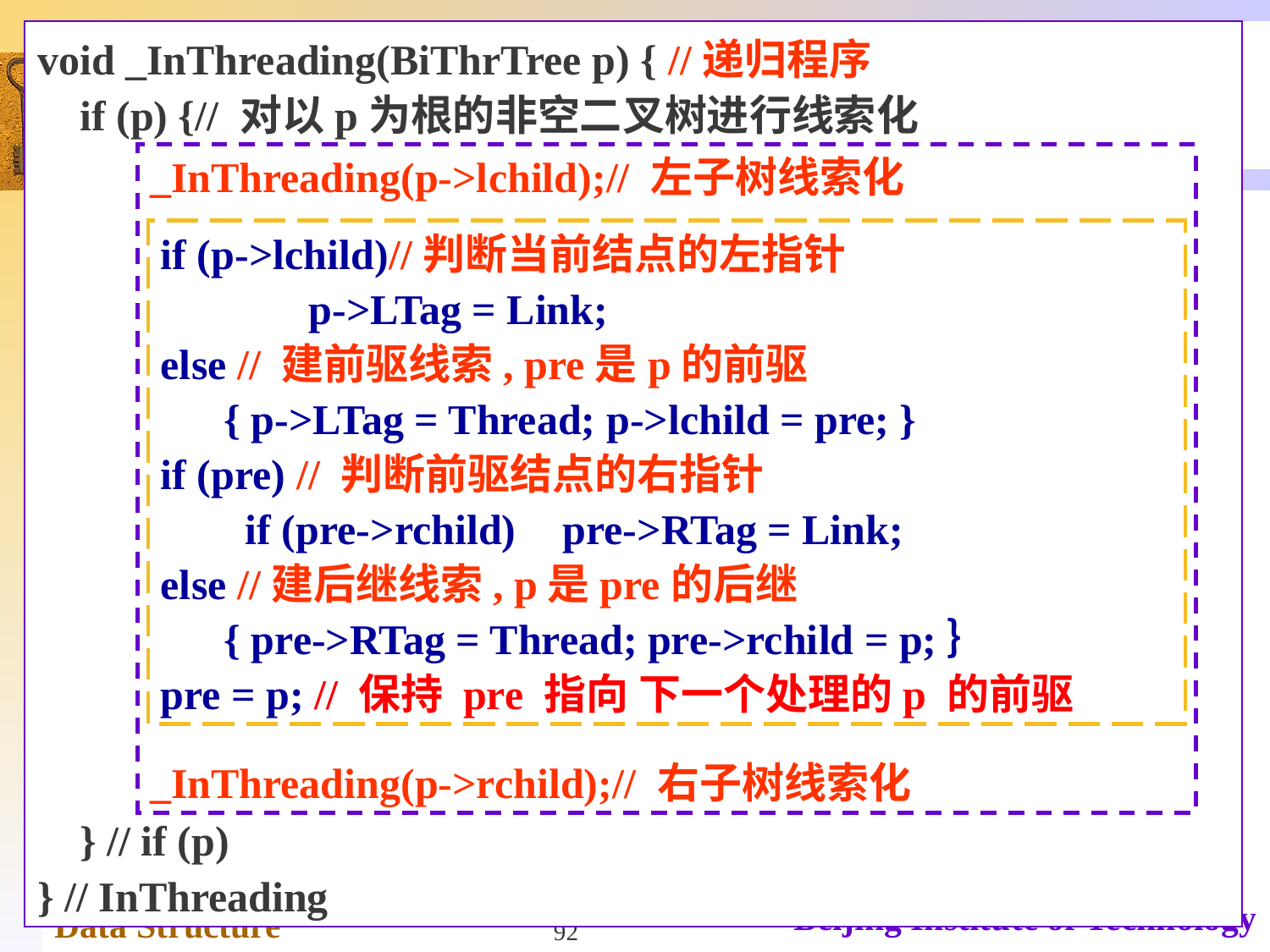

void _InThreading(BiThrTree p) { //递归程序
    if (p) {// 对以p为根的非空二叉树进行线索化

    } // if (p)
} // InThreading
_InThreading(p->lchild);// 左子树线索化

_InThreading(p->rchild);// 右子树线索化
if (p->lchild)//判断当前结点的左指针
	  p->LTag = Link;
else // 建前驱线索, pre是p的前驱
      { p->LTag = Thread; p->lchild = pre; }
if (pre) // 判断前驱结点的右指针
        if (pre->rchild)	  pre->RTag = Link;
else //建后继线索, p是pre的后继
      { pre->RTag = Thread; pre->rchild = p;｝
pre = p; // 保持 pre 指向 下一个处理的p 的前驱
92